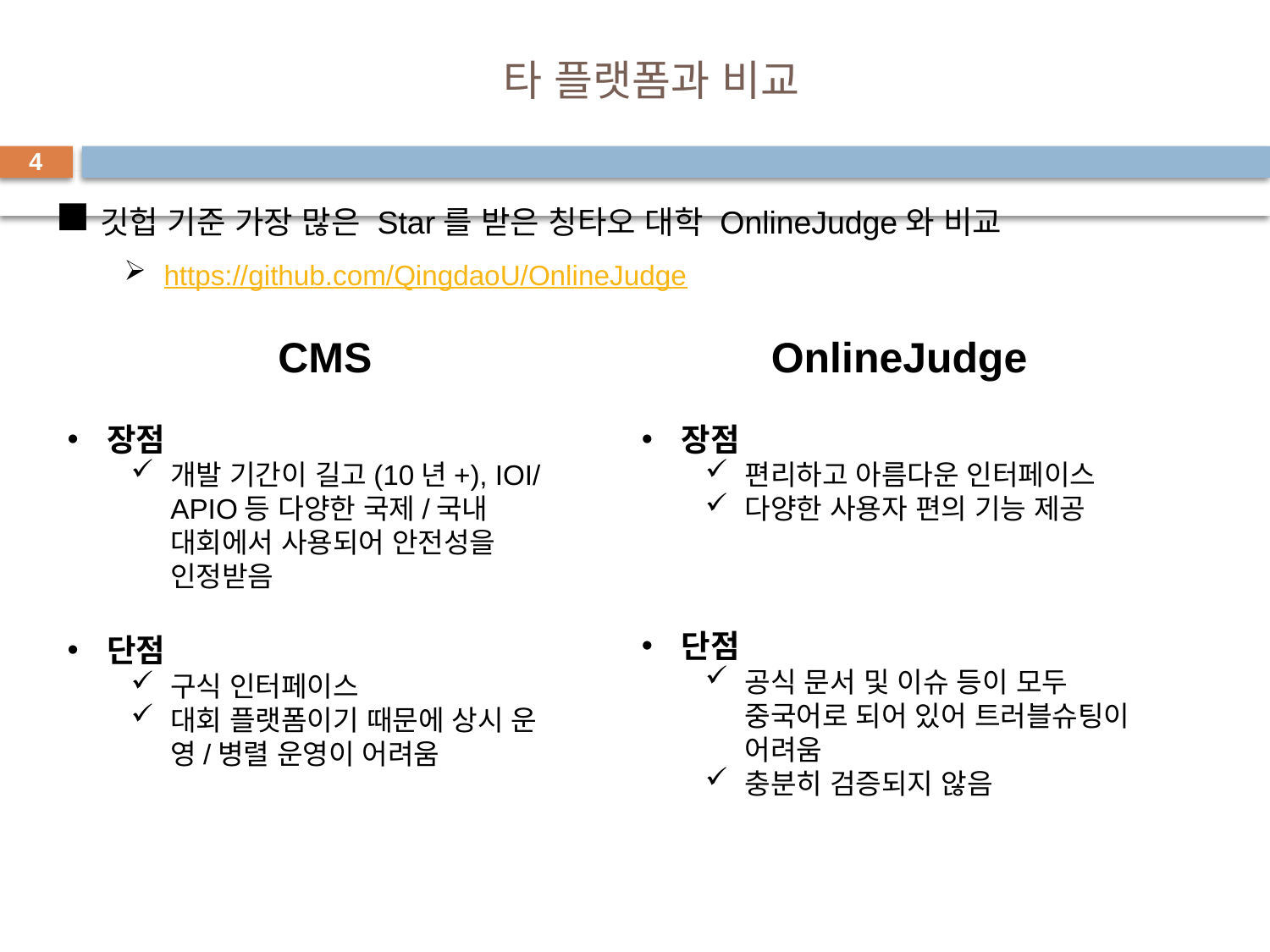

# 타 플랫폼과 비교
4
깃헙 기준 가장 많은 Star를 받은 칭타오 대학 OnlineJudge와 비교
https://github.com/QingdaoU/OnlineJudge

CMS

장점
개발 기간이 길고(10년+), IOI/APIO등 다양한 국제/국내 대회에서 사용되어 안전성을 인정받음

단점
구식 인터페이스
대회 플랫폼이기 때문에 상시 운영/병렬 운영이 어려움

OnlineJudge

장점
편리하고 아름다운 인터페이스
다양한 사용자 편의 기능 제공

단점
공식 문서 및 이슈 등이 모두 중국어로 되어 있어 트러블슈팅이 어려움
충분히 검증되지 않음